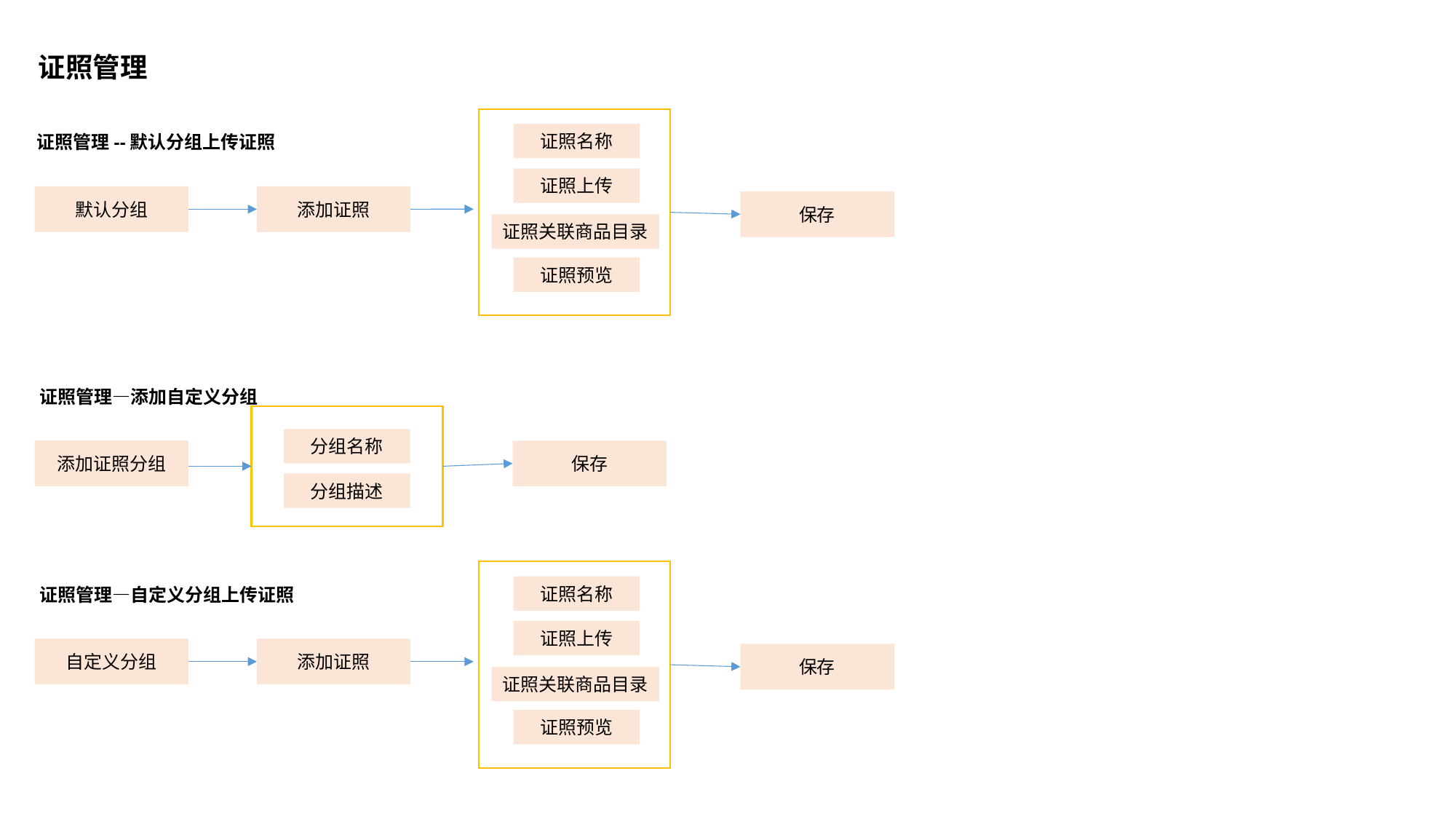

证照管理

证照名称
证照管理--默认分组上传证照
证照上传
添加证照
默认分组
保存
证照关联商品目录
证照预览
证照管理—添加自定义分组

分组名称
添加证照分组
保存
分组描述

证照名称
证照管理—自定义分组上传证照
证照上传
添加证照
自定义分组
保存
证照关联商品目录
证照预览